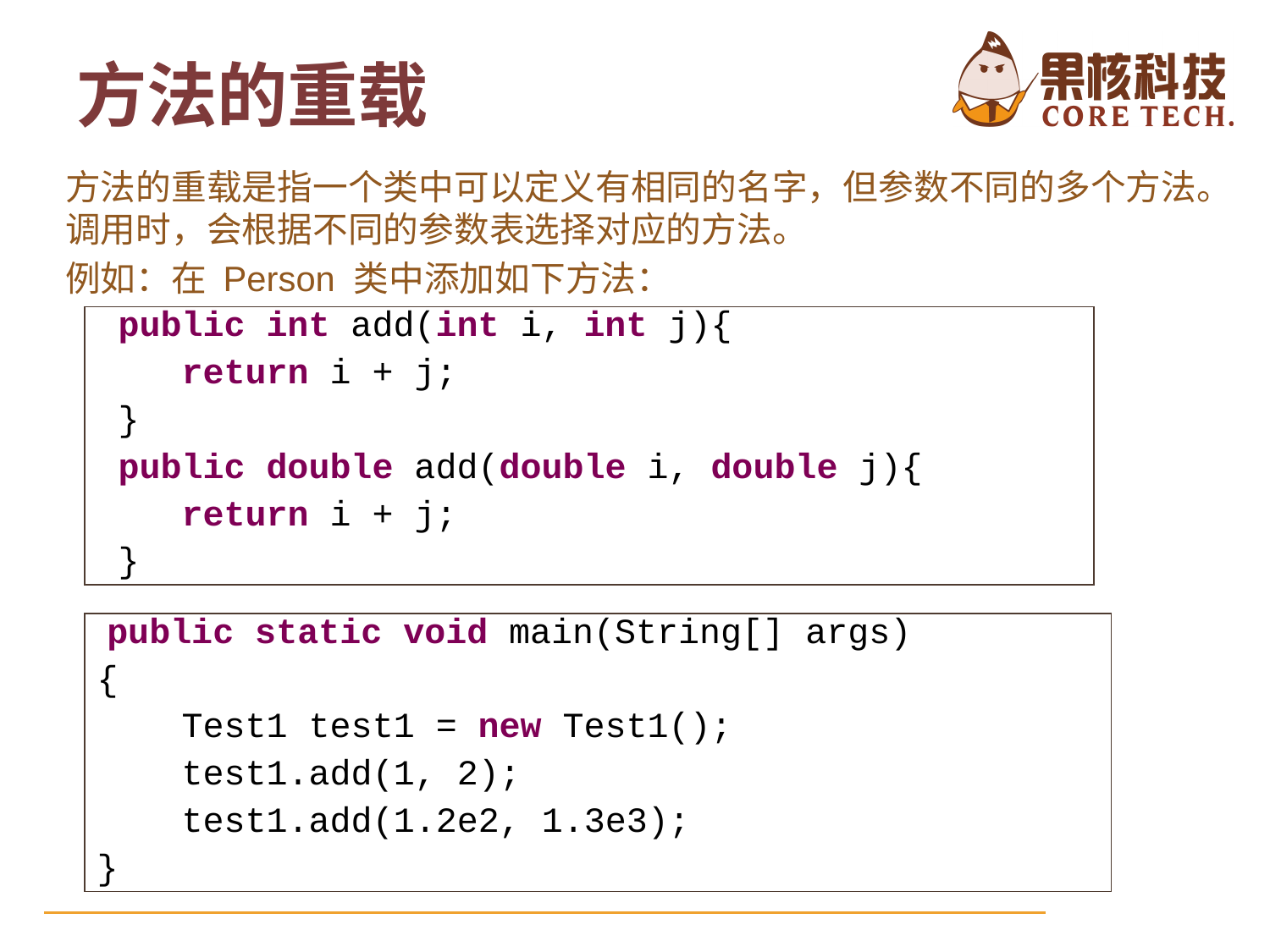

方法的重载
方法的重载是指一个类中可以定义有相同的名字，但参数不同的多个方法。 调用时，会根据不同的参数表选择对应的方法。
例如：在 Person 类中添加如下方法：
 public int add(int i, int j){
    return i + j;
 }
 public double add(double i, double j){
    return i + j;
 }
 public static void main(String[] args)
{
    Test1 test1 = new Test1();
    test1.add(1, 2);
    test1.add(1.2e2, 1.3e3);
}